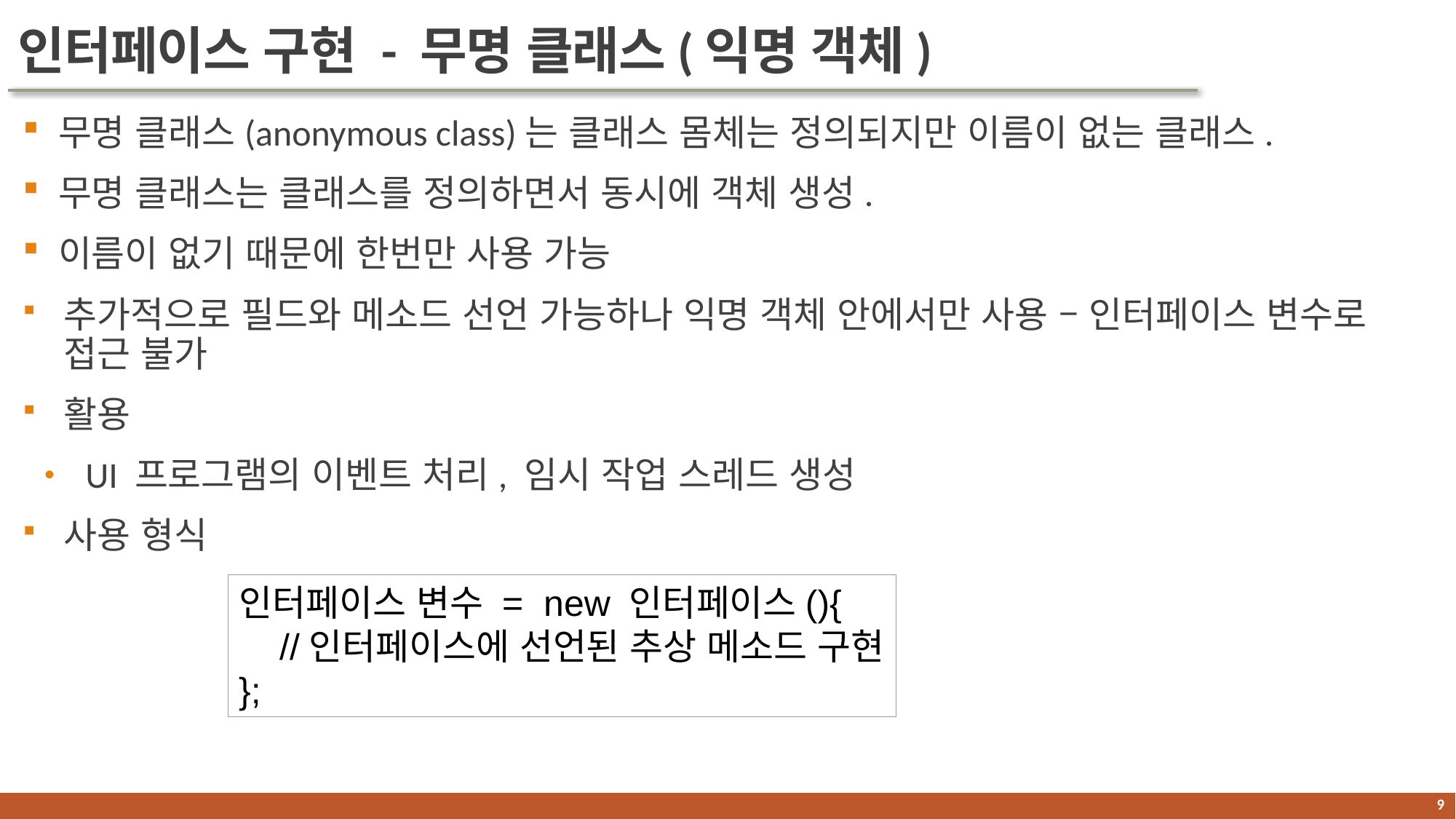

# 인터페이스 구현 - 무명 클래스(익명 객체)
 무명 클래스(anonymous class)는 클래스 몸체는 정의되지만 이름이 없는 클래스.
 무명 클래스는 클래스를 정의하면서 동시에 객체 생성.
 이름이 없기 때문에 한번만 사용 가능
추가적으로 필드와 메소드 선언 가능하나 익명 객체 안에서만 사용 – 인터페이스 변수로 접근 불가
활용
UI 프로그램의 이벤트 처리, 임시 작업 스레드 생성
사용 형식

인터페이스 변수 =  new 인터페이스(){
    //인터페이스에 선언된 추상 메소드 구현
};
9